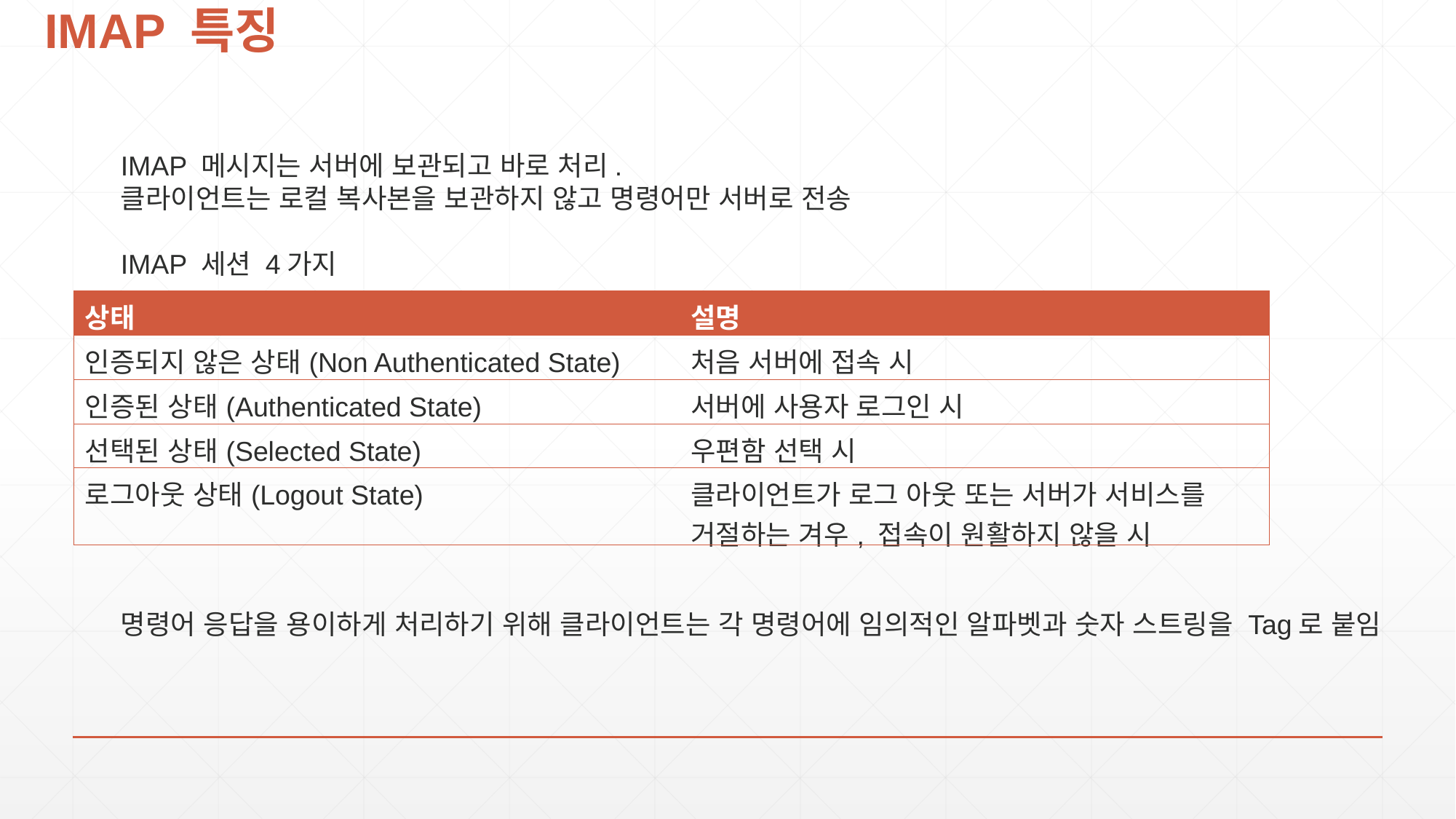

# IMAP 특징
IMAP 메시지는 서버에 보관되고 바로 처리.
클라이언트는 로컬 복사본을 보관하지 않고 명령어만 서버로 전송

IMAP 세션 4가지

명령어 응답을 용이하게 처리하기 위해 클라이언트는 각 명령어에 임의적인 알파벳과 숫자 스트링을 Tag로 붙임
| 상태 | 설명 |
| --- | --- |
| 인증되지 않은 상태(Non Authenticated State) | 처음 서버에 접속 시 |
| 인증된 상태(Authenticated State) | 서버에 사용자 로그인 시 |
| 선택된 상태(Selected State) | 우편함 선택 시 |
| 로그아웃 상태(Logout State) | 클라이언트가 로그 아웃 또는 서버가 서비스를 거절하는 겨우, 접속이 원활하지 않을 시 |